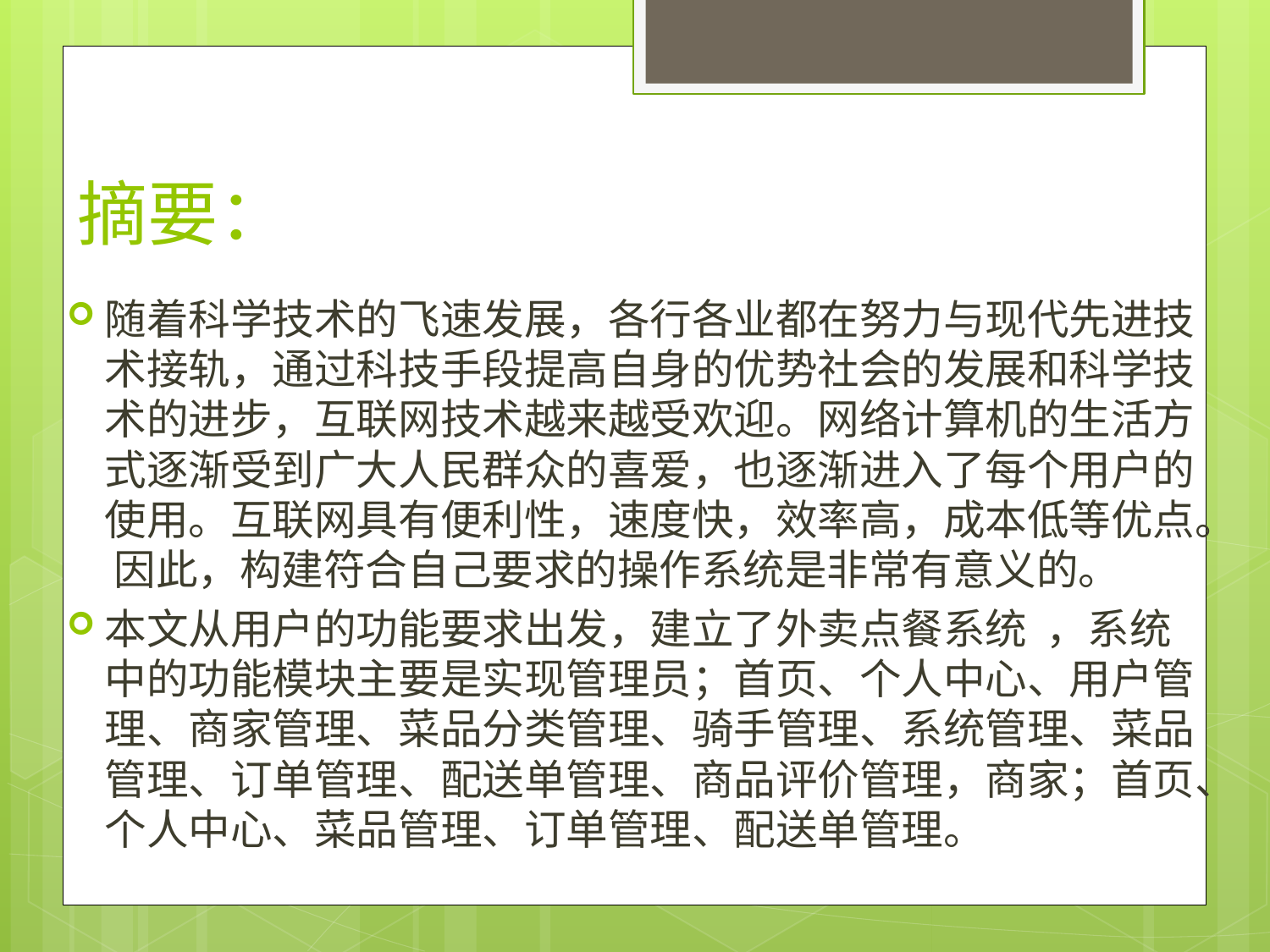

# 摘要：
随着科学技术的飞速发展，各行各业都在努力与现代先进技术接轨，通过科技手段提高自身的优势社会的发展和科学技术的进步，互联网技术越来越受欢迎。网络计算机的生活方式逐渐受到广大人民群众的喜爱，也逐渐进入了每个用户的使用。互联网具有便利性，速度快，效率高，成本低等优点。 因此，构建符合自己要求的操作系统是非常有意义的。
本文从用户的功能要求出发，建立了外卖点餐系统  ，系统中的功能模块主要是实现管理员；首页、个人中心、用户管理、商家管理、菜品分类管理、骑手管理、系统管理、菜品管理、订单管理、配送单管理、商品评价管理，商家；首页、个人中心、菜品管理、订单管理、配送单管理。